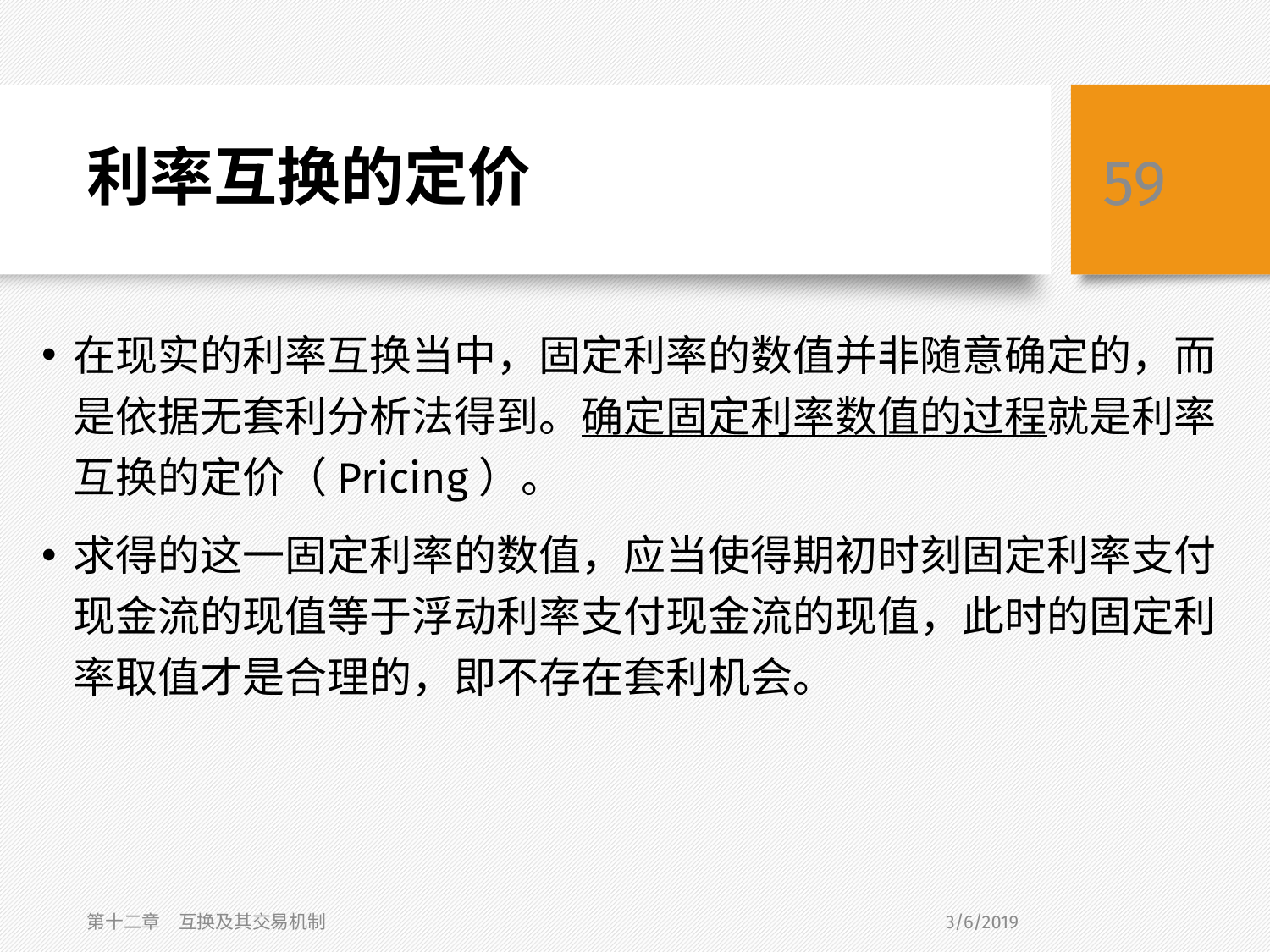

# 利率互换的定价
59
在现实的利率互换当中，固定利率的数值并非随意确定的，而是依据无套利分析法得到。确定固定利率数值的过程就是利率互换的定价（Pricing）。
求得的这一固定利率的数值，应当使得期初时刻固定利率支付现金流的现值等于浮动利率支付现金流的现值，此时的固定利率取值才是合理的，即不存在套利机会。

3/6/2019
第十二章　互换及其交易机制